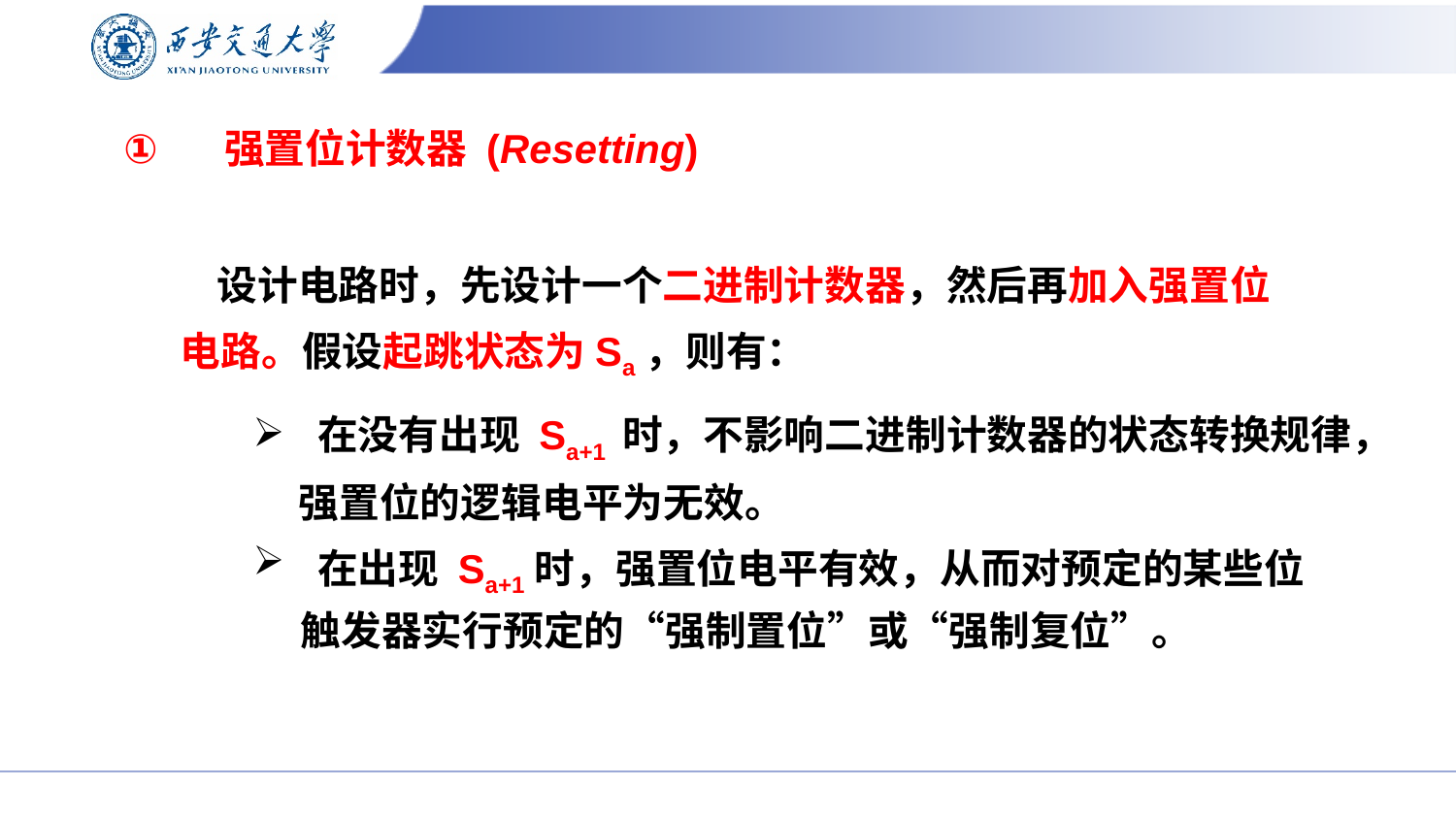

# 强置位计数器 (Resetting)
   设计电路时，先设计一个二进制计数器，然后再加入强置位
电路。假设起跳状态为Sa，则有：
 在没有出现 Sa+1 时，不影响二进制计数器的状态转换规律，强置位的逻辑电平为无效。
 在出现 Sa+1时，强置位电平有效，从而对预定的某些位
            触发器实行预定的“强制置位”或“强制复位”。